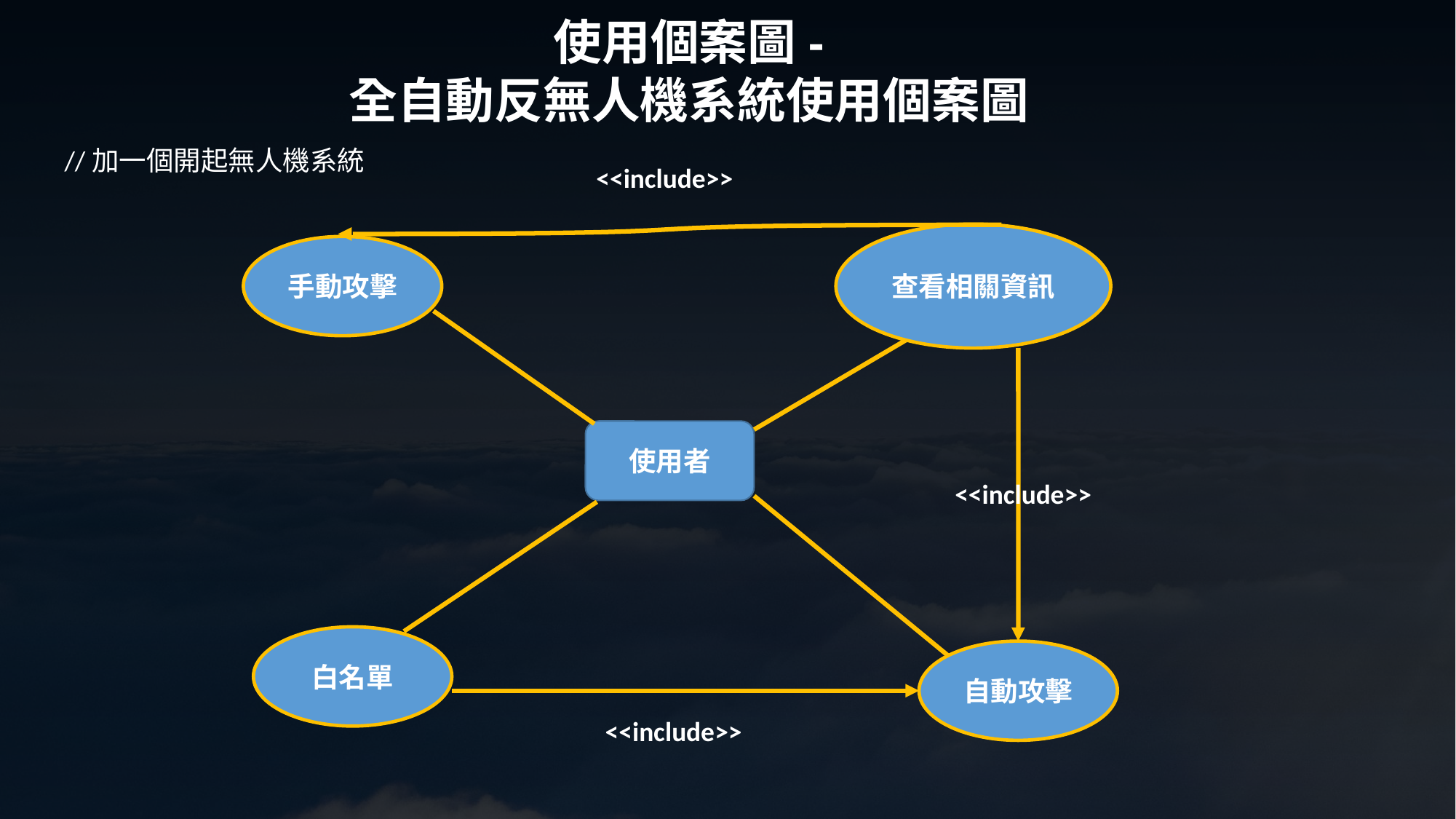

使用個案圖-
全自動反無人機系統使用個案圖
//加一個開起無人機系統
<<include>>
查看相關資訊
手動攻擊
使用者
<<include>>
白名單
自動攻擊
<<include>>